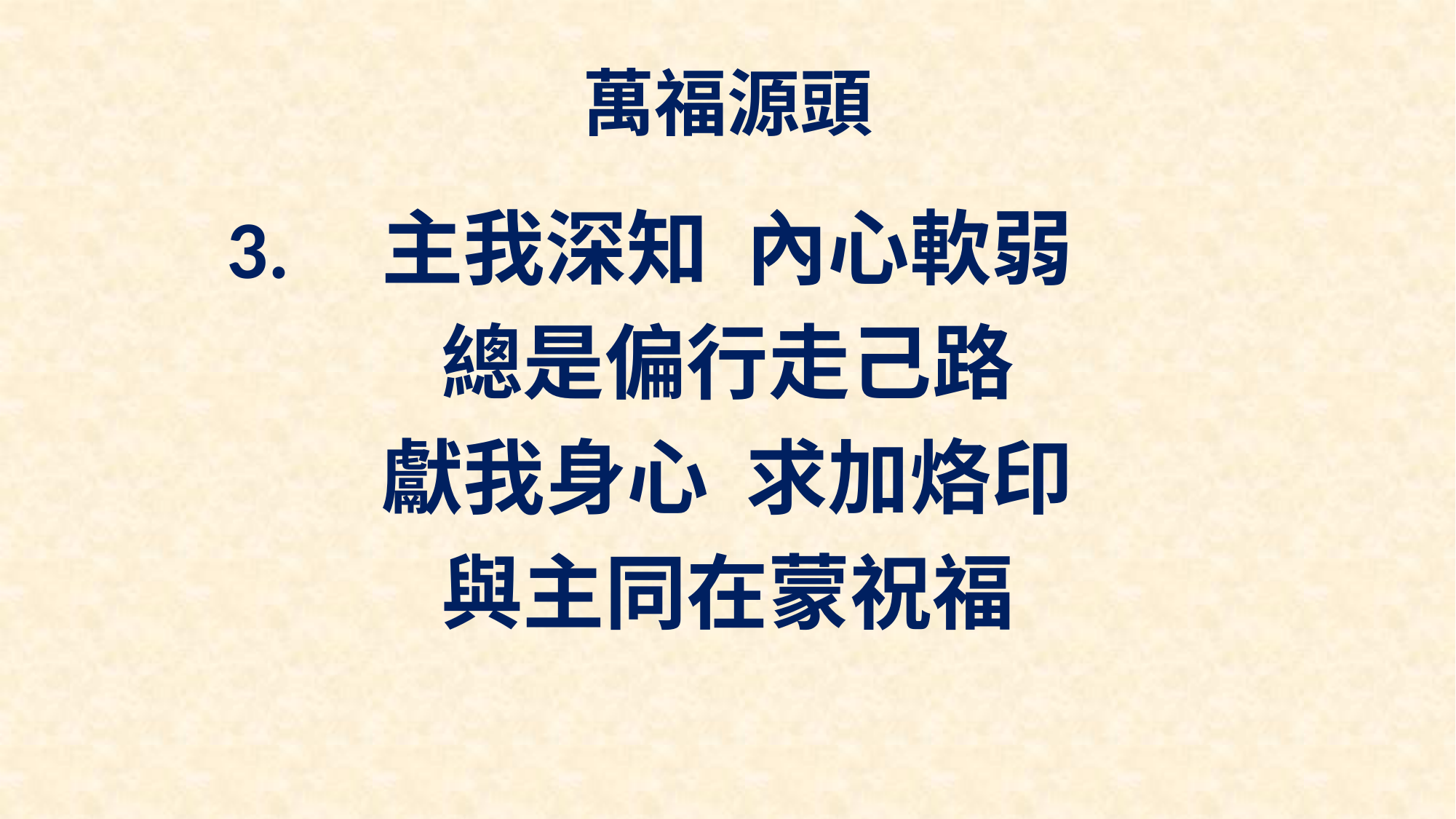

# 萬福源頭
主我深知  內心軟弱
總是偏行走己路
獻我身心  求加烙印
與主同在蒙祝福
3.